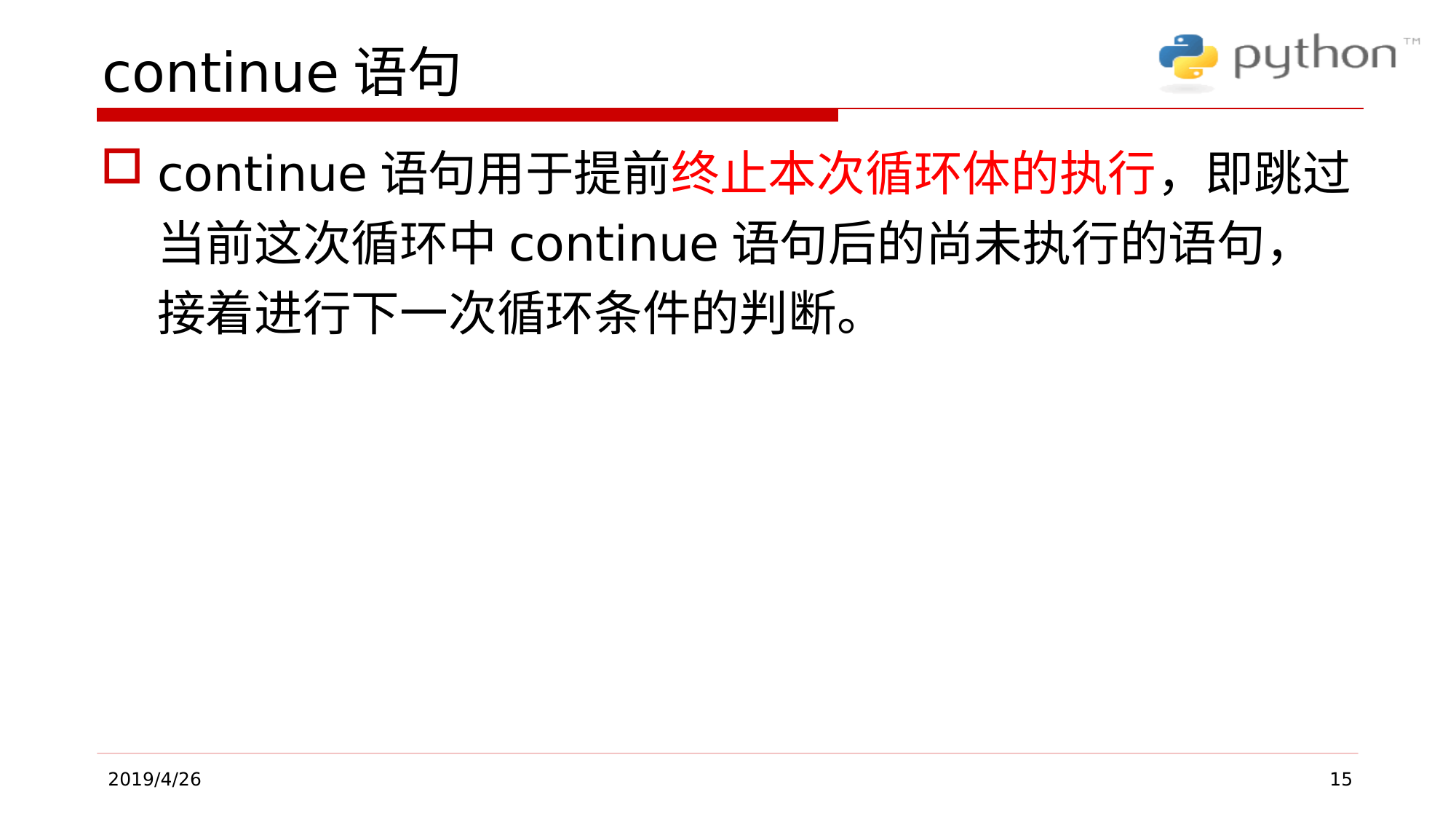

# continue语句
continue语句用于提前终止本次循环体的执行，即跳过当前这次循环中continue语句后的尚未执行的语句，接着进行下一次循环条件的判断。
15
2019/4/26